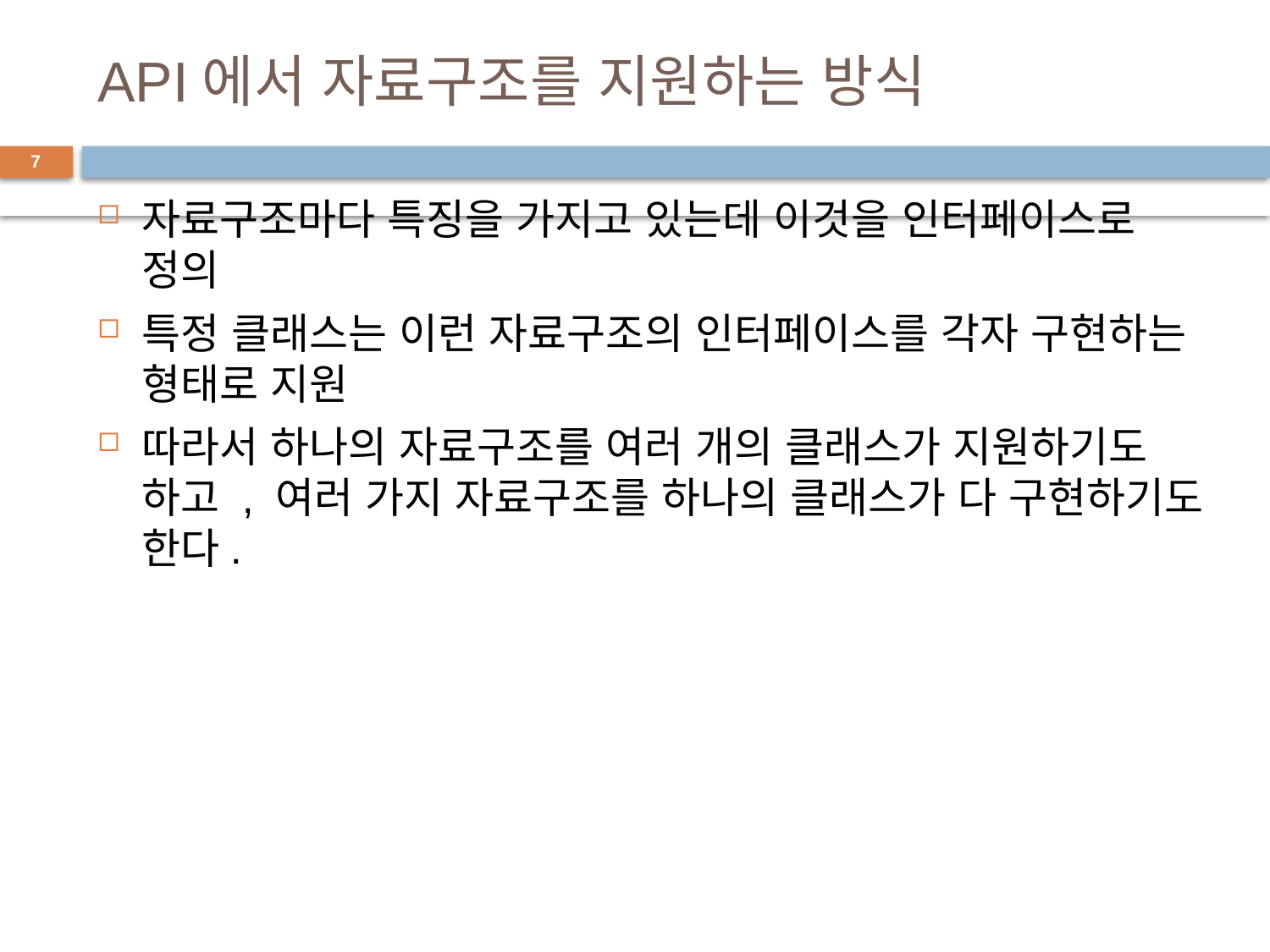

# API에서 자료구조를 지원하는 방식
7
자료구조마다 특징을 가지고 있는데 이것을 인터페이스로 정의
특정 클래스는 이런 자료구조의 인터페이스를 각자 구현하는 형태로 지원
따라서 하나의 자료구조를 여러 개의 클래스가 지원하기도 하고 , 여러 가지 자료구조를 하나의 클래스가 다 구현하기도 한다.